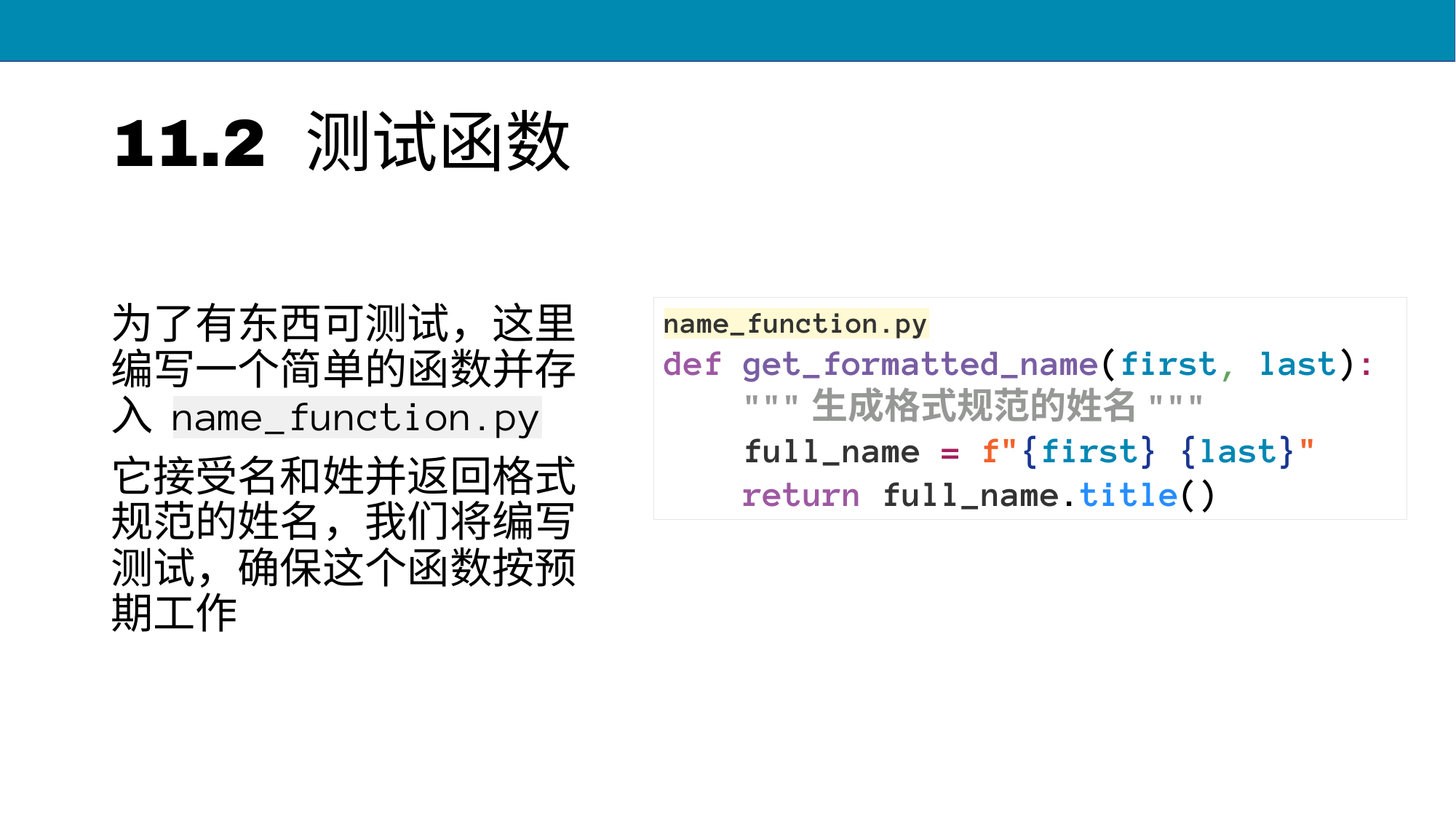

# 11.2 测试函数

为了有东西可测试，这里编写一个简单的函数并存入 name_function.py
它接受名和姓并返回格式规范的姓名，我们将编写测试，确保这个函数按预期工作
name_function.py
def get_formatted_name(first, last):
    """生成格式规范的姓名"""
    full_name = f"{first} {last}"
    return full_name.title()